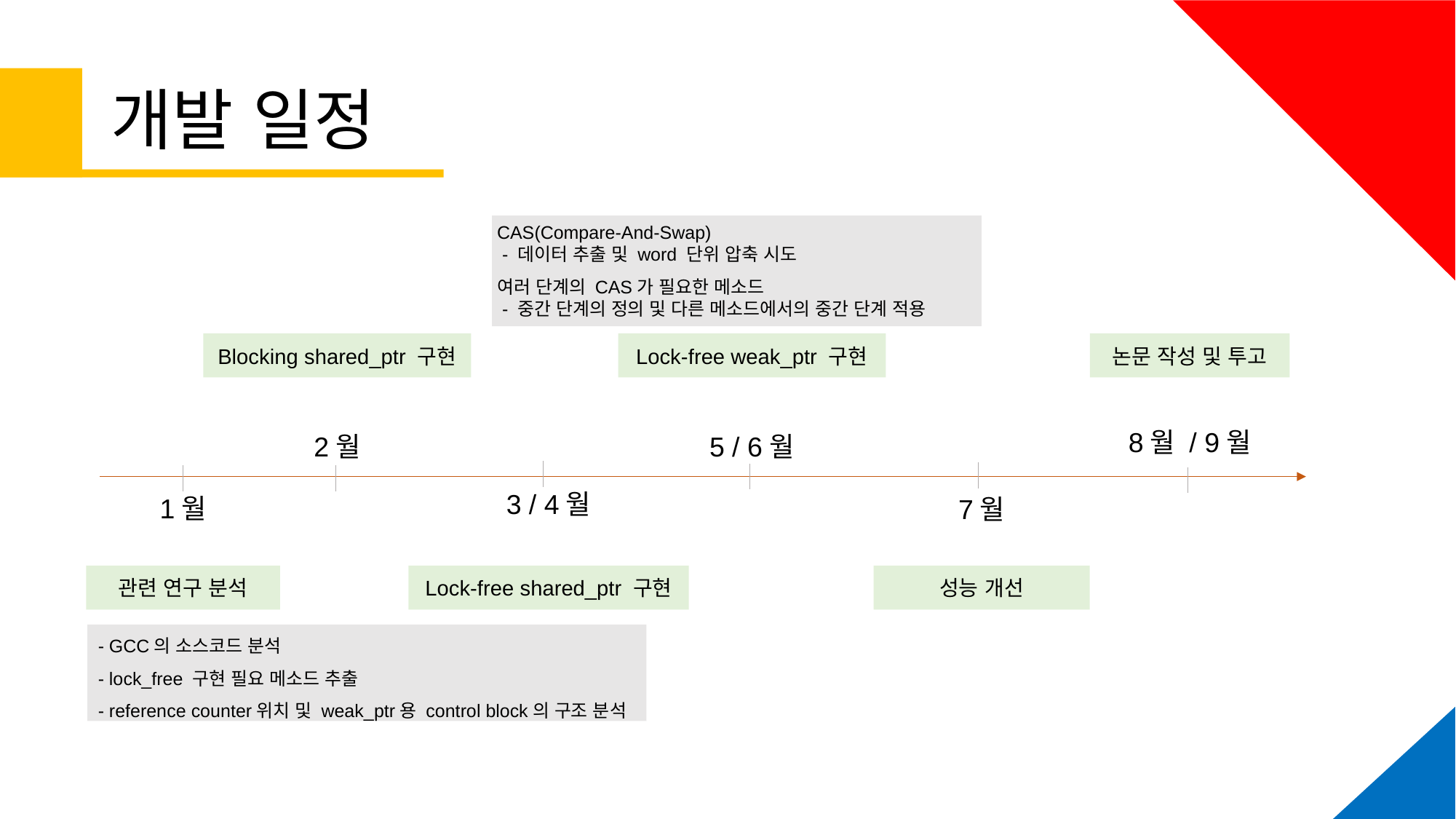

# 개발 일정

CAS(Compare-And-Swap)
 - 데이터 추출 및 word 단위 압축 시도
여러 단계의 CAS가 필요한 메소드
 - 중간 단계의 정의 및 다른 메소드에서의 중간 단계 적용
논문 작성 및 투고
8월 / 9월
Blocking shared_ptr 구현
2월
Lock-free weak_ptr 구현
5 / 6월
3 / 4월
Lock-free shared_ptr 구현
1월
관련 연구 분석
7월
성능 개선
- GCC의 소스코드 분석
- lock_free 구현 필요 메소드 추출
- reference counter위치 및 weak_ptr용 control block의 구조 분석